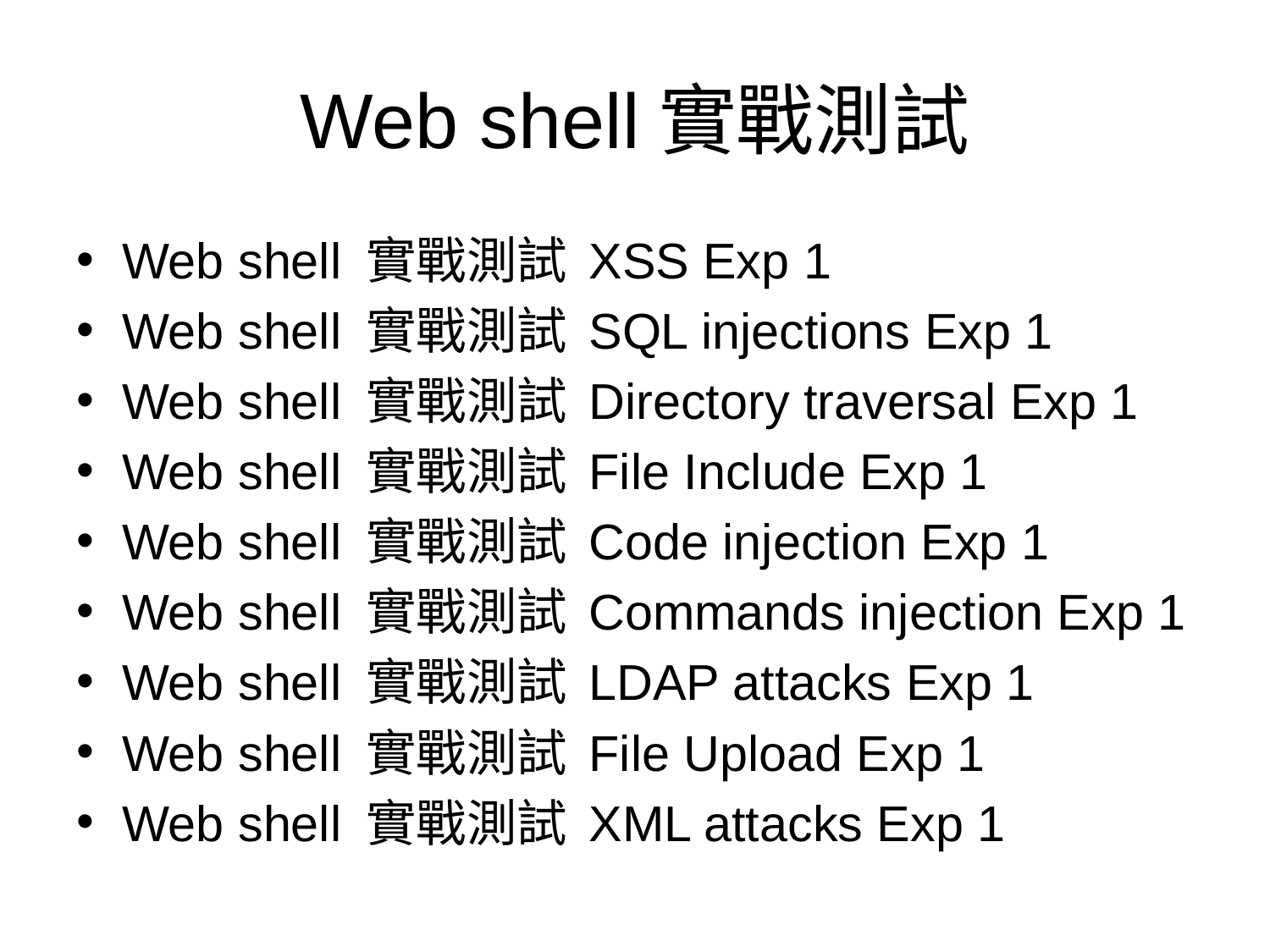

# Web shell實戰測試
Web shell 實戰測試 XSS Exp 1
Web shell 實戰測試 SQL injections Exp 1
Web shell 實戰測試 ﻿Directory traversal Exp 1
Web shell 實戰測試 ﻿File Include Exp 1
Web shell 實戰測試 Code injection Exp 1
Web shell 實戰測試 Commands injection Exp 1
Web shell 實戰測試 LDAP attacks Exp 1
Web shell 實戰測試 File Upload Exp 1
Web shell 實戰測試 XML attacks Exp 1